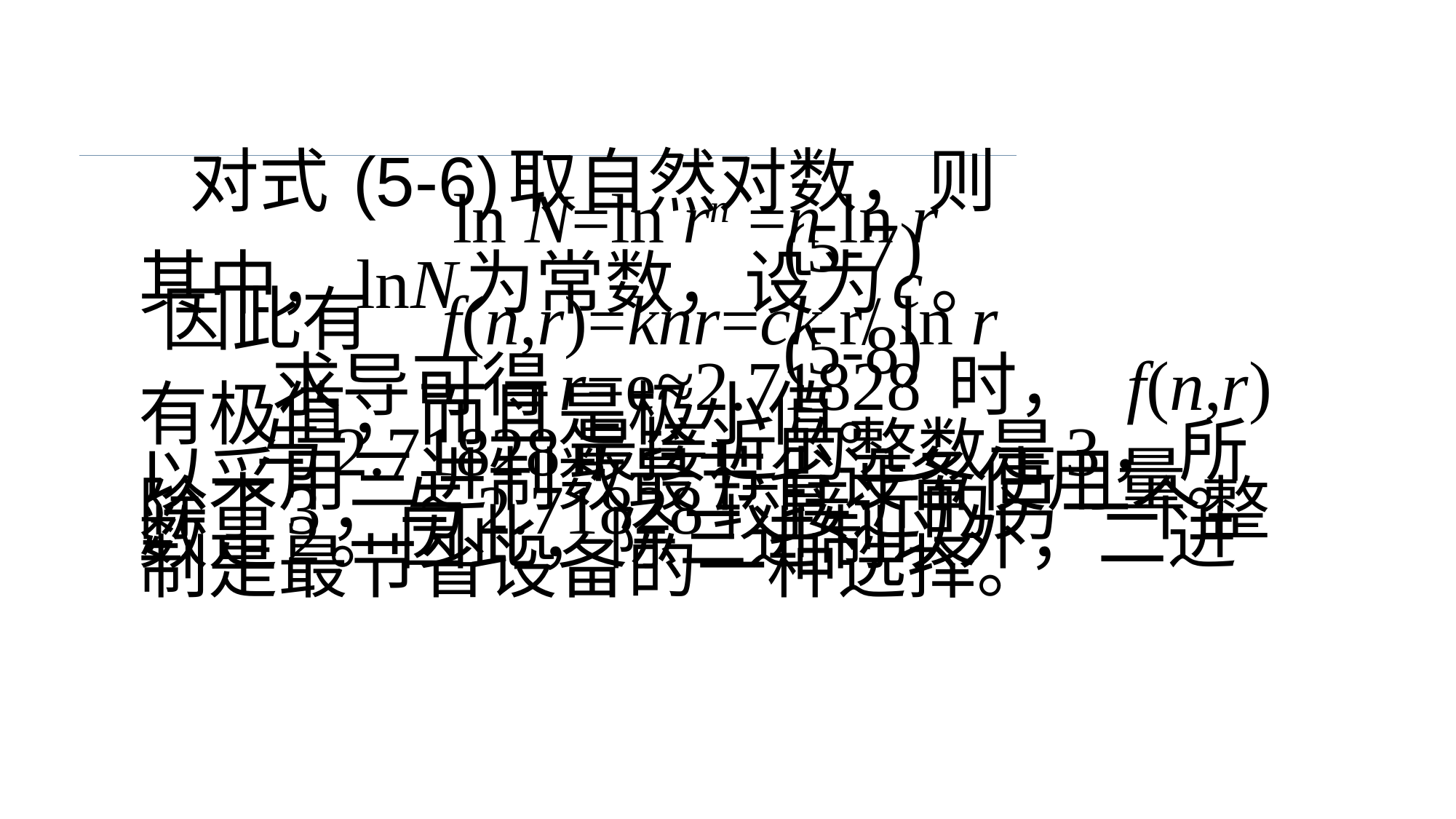

对式 (5-6)取自然对数，则
                  ln N=ln rn =n ln r                                                         (5-7)
其中，lnN为常数，设为c。
 因此有    f(n,r)=knr=ck r/ ln r                                                      (5-8)
        求导可得r=e≈2.71828 时，  f(n,r)有极值，而且是极小值。
       与2.71828最接近的整数是3，所以采用三进制数最节省设备使用量。除了3，与2.71828较接近的另一个整数是2。因此，除三进制以外，二进制是最节省设备的一种选择。